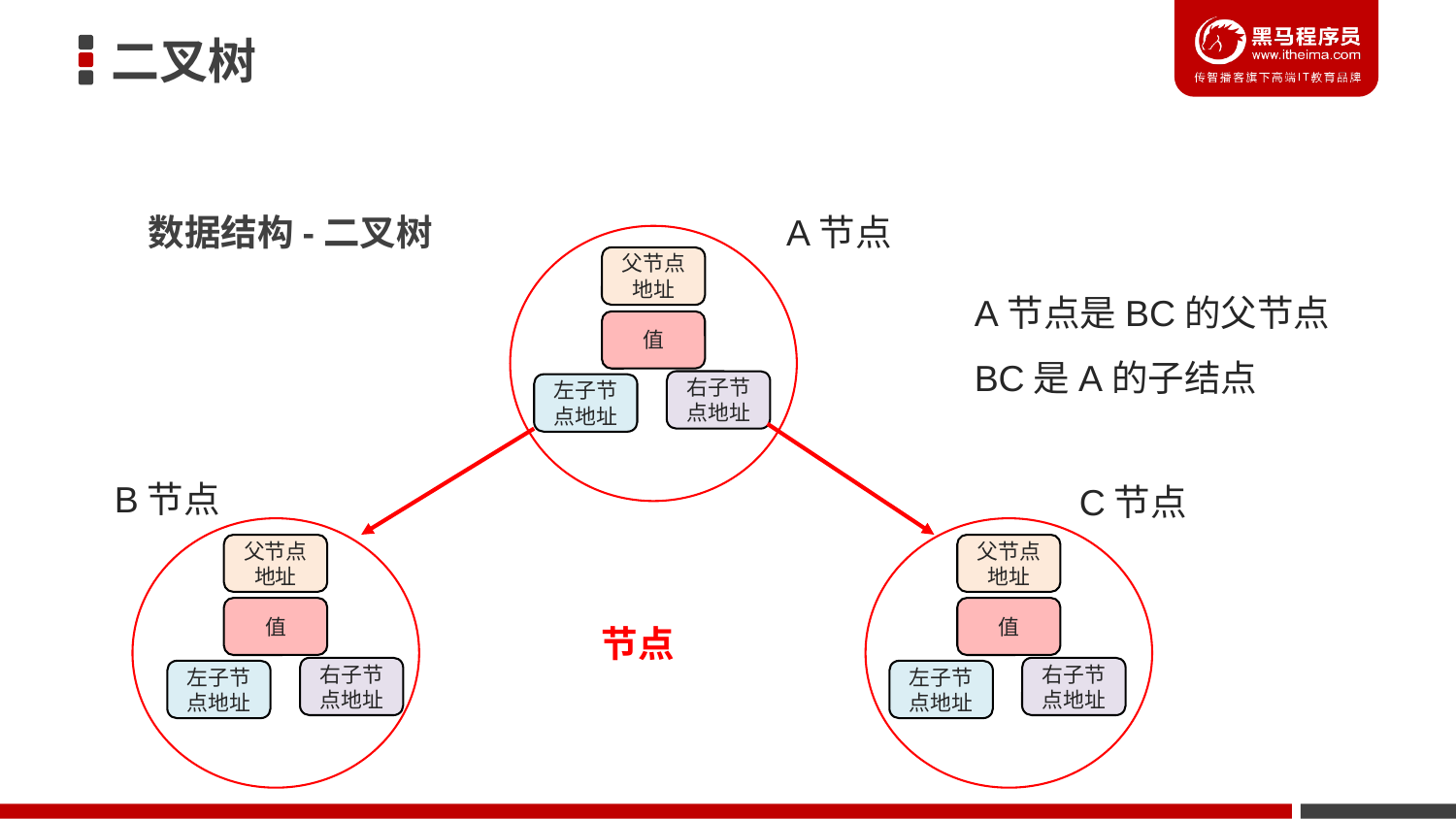

二叉树
数据结构-二叉树
A节点

父节点地址
A节点是BC的父节点
BC是A的子结点
值
右子节点地址
左子节点地址
B节点
C节点

父节点地址
父节点地址
值
值
节点
右子节点地址
右子节点地址
左子节点地址
左子节点地址